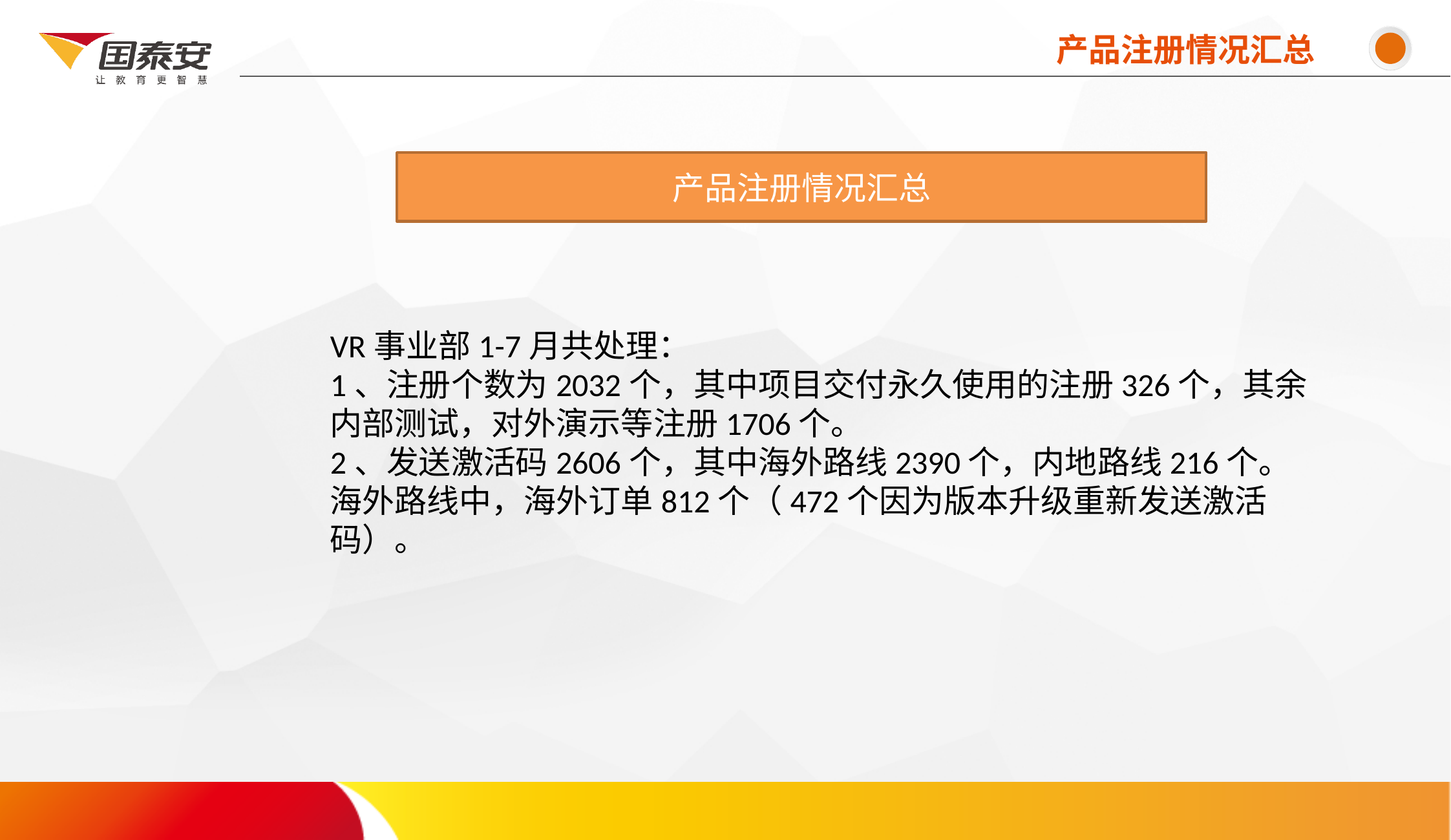

产品注册情况汇总
产品注册情况汇总
VR事业部1-7月共处理：
1、注册个数为2032个，其中项目交付永久使用的注册326个，其余内部测试，对外演示等注册1706个。
2、发送激活码2606个，其中海外路线2390个，内地路线216个。海外路线中，海外订单812个（472个因为版本升级重新发送激活码）。